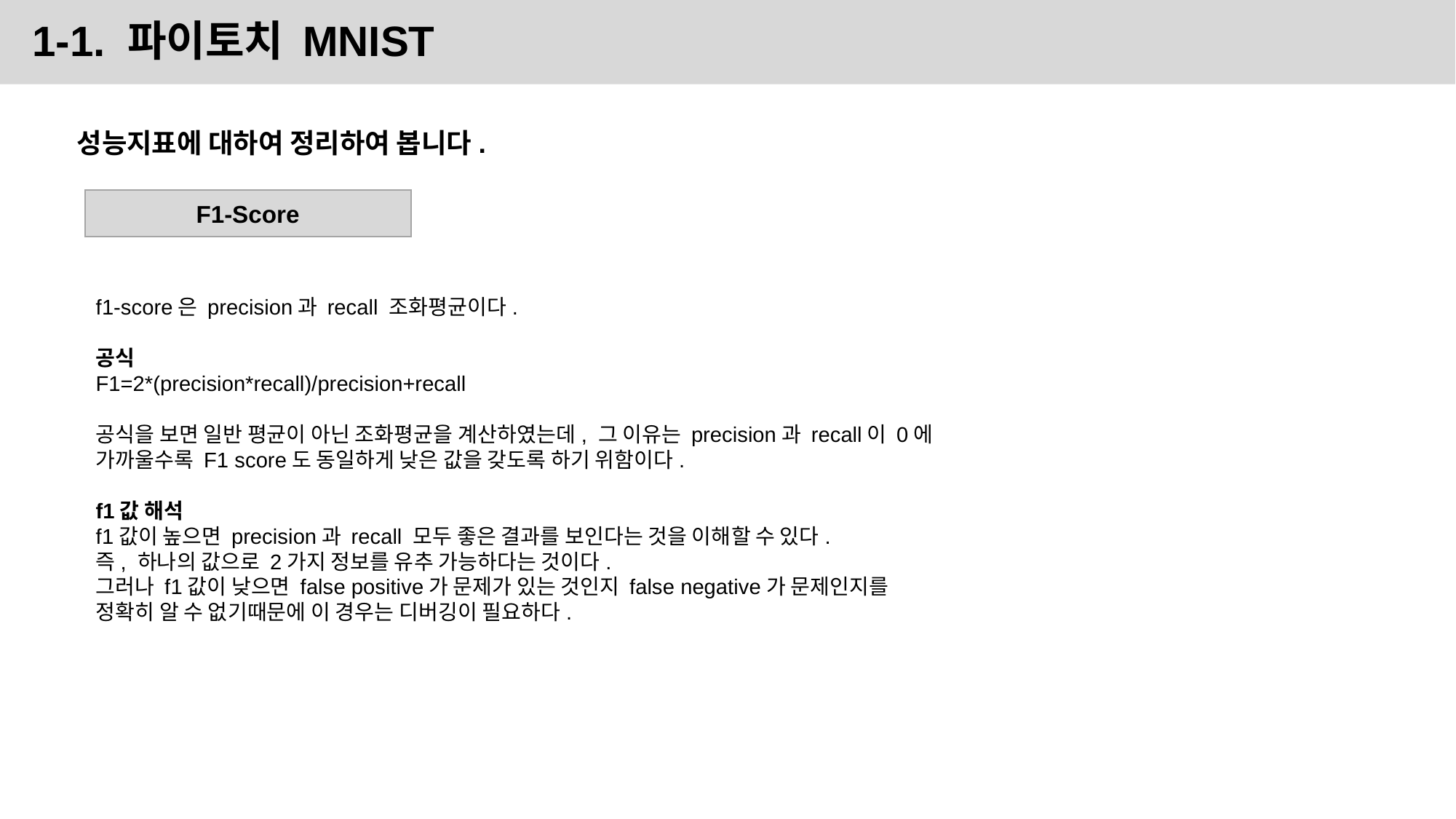

# 1-1. 파이토치 MNIST
성능지표에 대하여 정리하여 봅니다.
F1-Score
f1-score은 precision과 recall 조화평균이다.

공식
F1=2*(precision*recall)/precision+recall

공식을 보면 일반 평균이 아닌 조화평균을 계산하였는데, 그 이유는 precision과 recall이 0에 가까울수록 F1 score도 동일하게 낮은 값을 갖도록 하기 위함이다.

f1값 해석
f1값이 높으면 precision과 recall 모두 좋은 결과를 보인다는 것을 이해할 수 있다.
즉, 하나의 값으로 2가지 정보를 유추 가능하다는 것이다.
그러나 f1값이 낮으면 false positive가 문제가 있는 것인지 false negative가 문제인지를 정확히 알 수 없기때문에 이 경우는 디버깅이 필요하다.